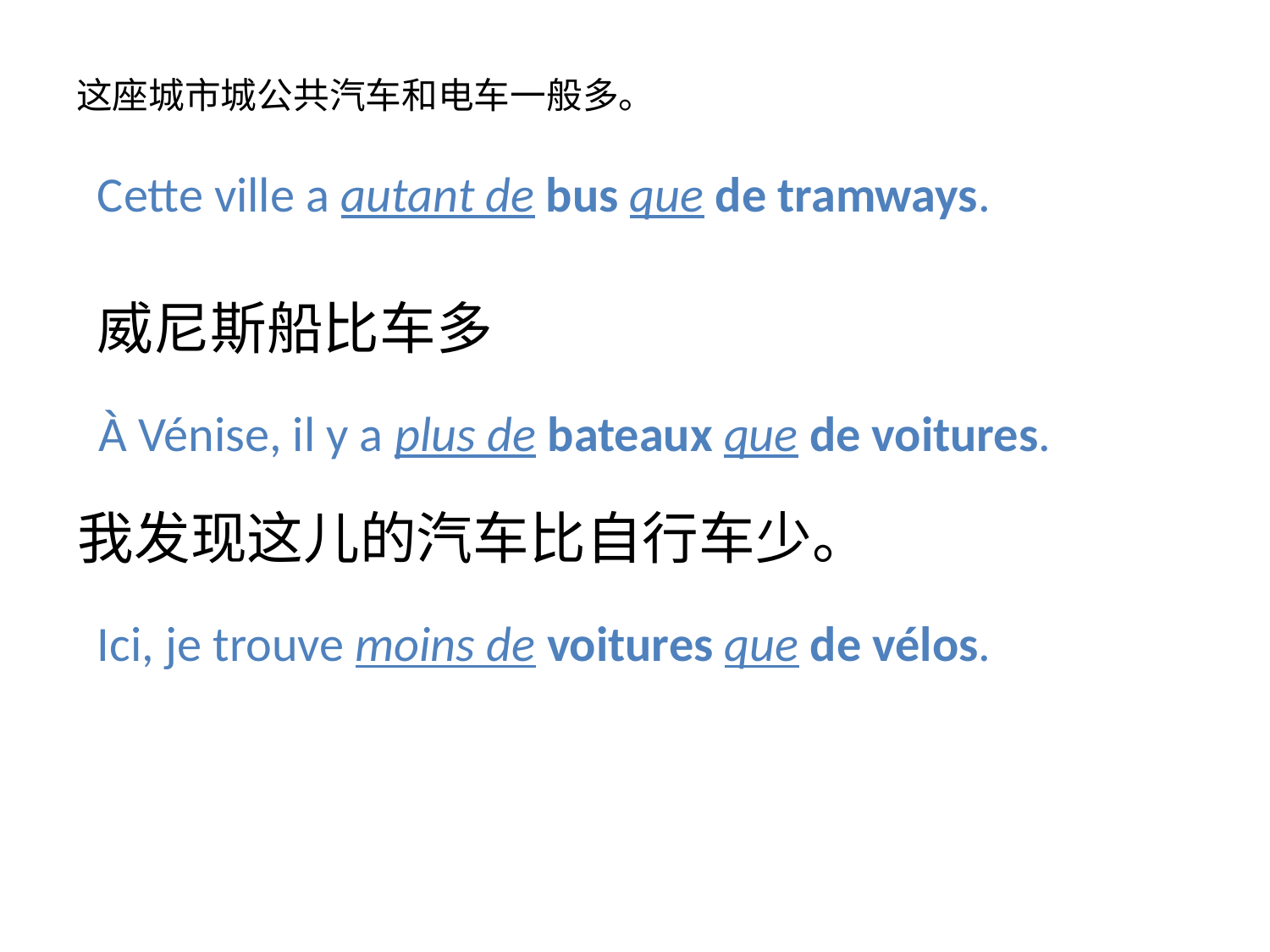

# 这座城市城公共汽车和电车一般多。
Cette ville a autant de bus que de tramways.
威尼斯船比车多
 À Vénise, il y a plus de bateaux que de voitures.
我发现这儿的汽车比自行车少。
Ici, je trouve moins de voitures que de vélos.